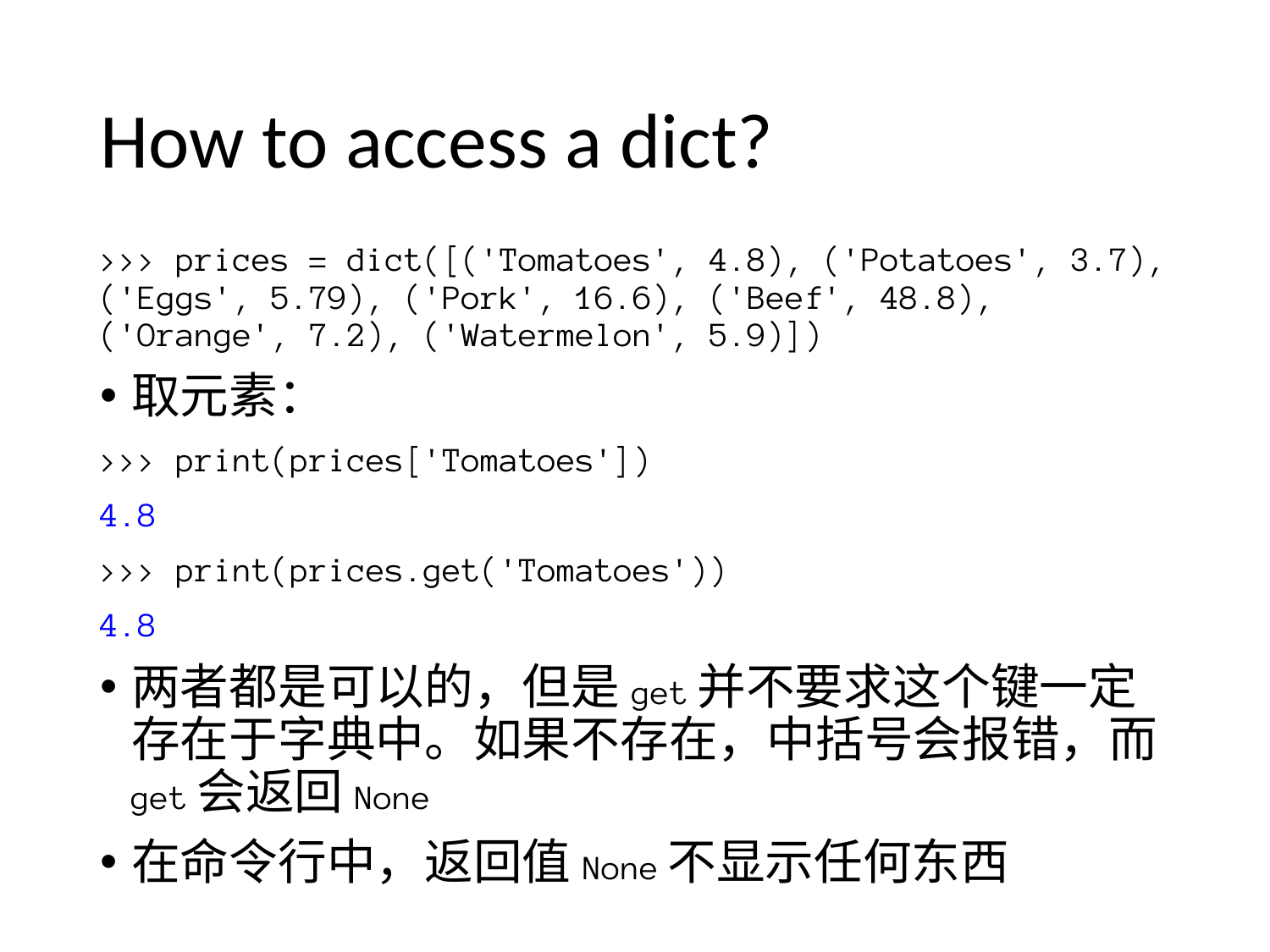

# How to access a dict?
>>> prices = dict([('Tomatoes', 4.8), ('Potatoes', 3.7), ('Eggs', 5.79), ('Pork', 16.6), ('Beef', 48.8), ('Orange', 7.2), ('Watermelon', 5.9)])
取元素：
>>> print(prices['Tomatoes'])
4.8
>>> print(prices.get('Tomatoes'))
4.8
两者都是可以的，但是get并不要求这个键一定存在于字典中。如果不存在，中括号会报错，而get会返回None
在命令行中，返回值None不显示任何东西